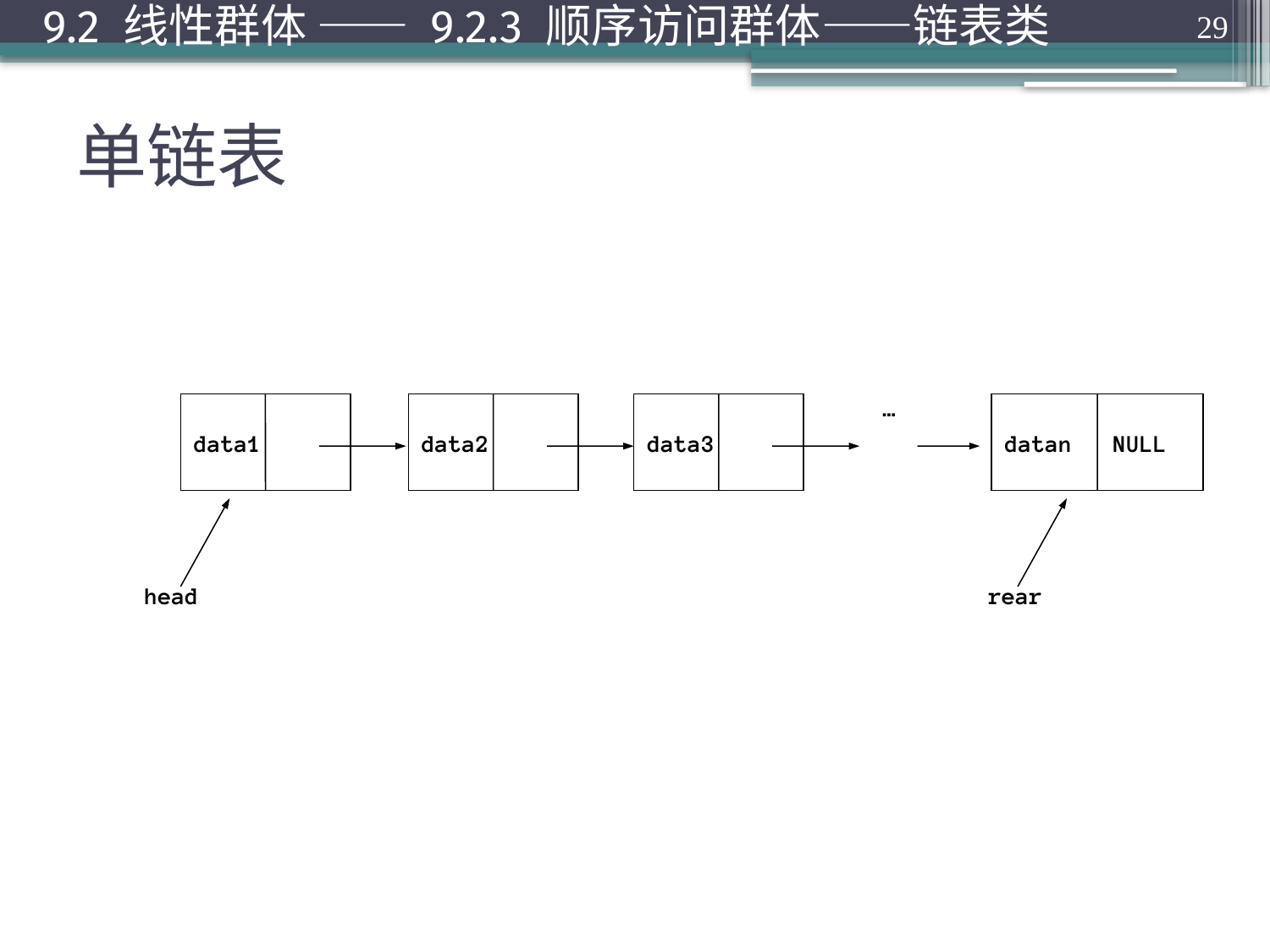

9.2 线性群体 —— 9.2.3 顺序访问群体——链表类
29
# 单链表
…
 data1

 data2

 data3

 datan   NULL

head
rear